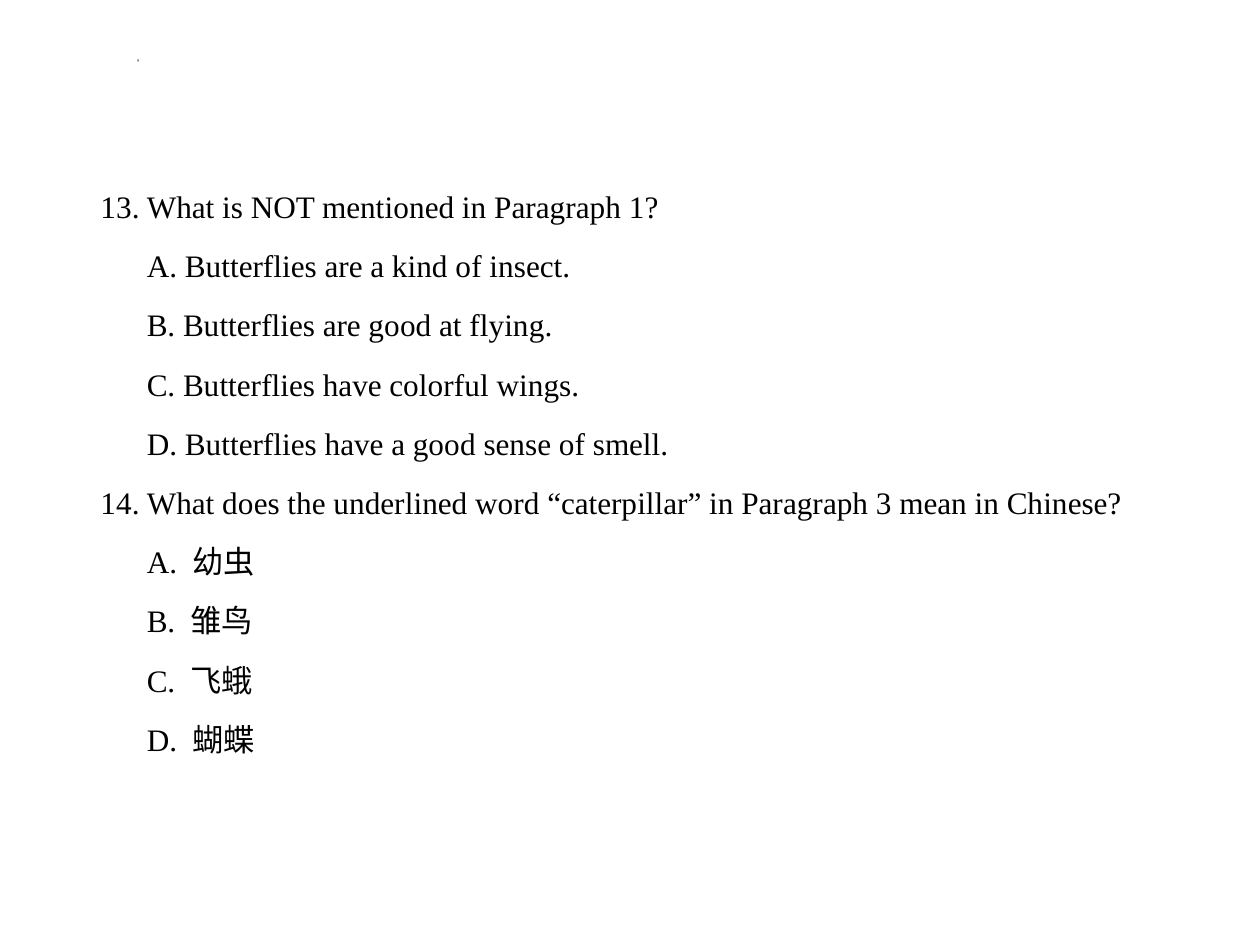

13. What is NOT mentioned in Paragraph 1?
      A. Butterflies are a kind of insect.
      B. Butterflies are good at flying.
      C. Butterflies have colorful wings.
      D. Butterflies have a good sense of smell.
14. What does the underlined word “caterpillar” in Paragraph 3 mean in Chinese?
      A. 幼虫
      B. 雏鸟
      C. 飞蛾
      D. 蝴蝶